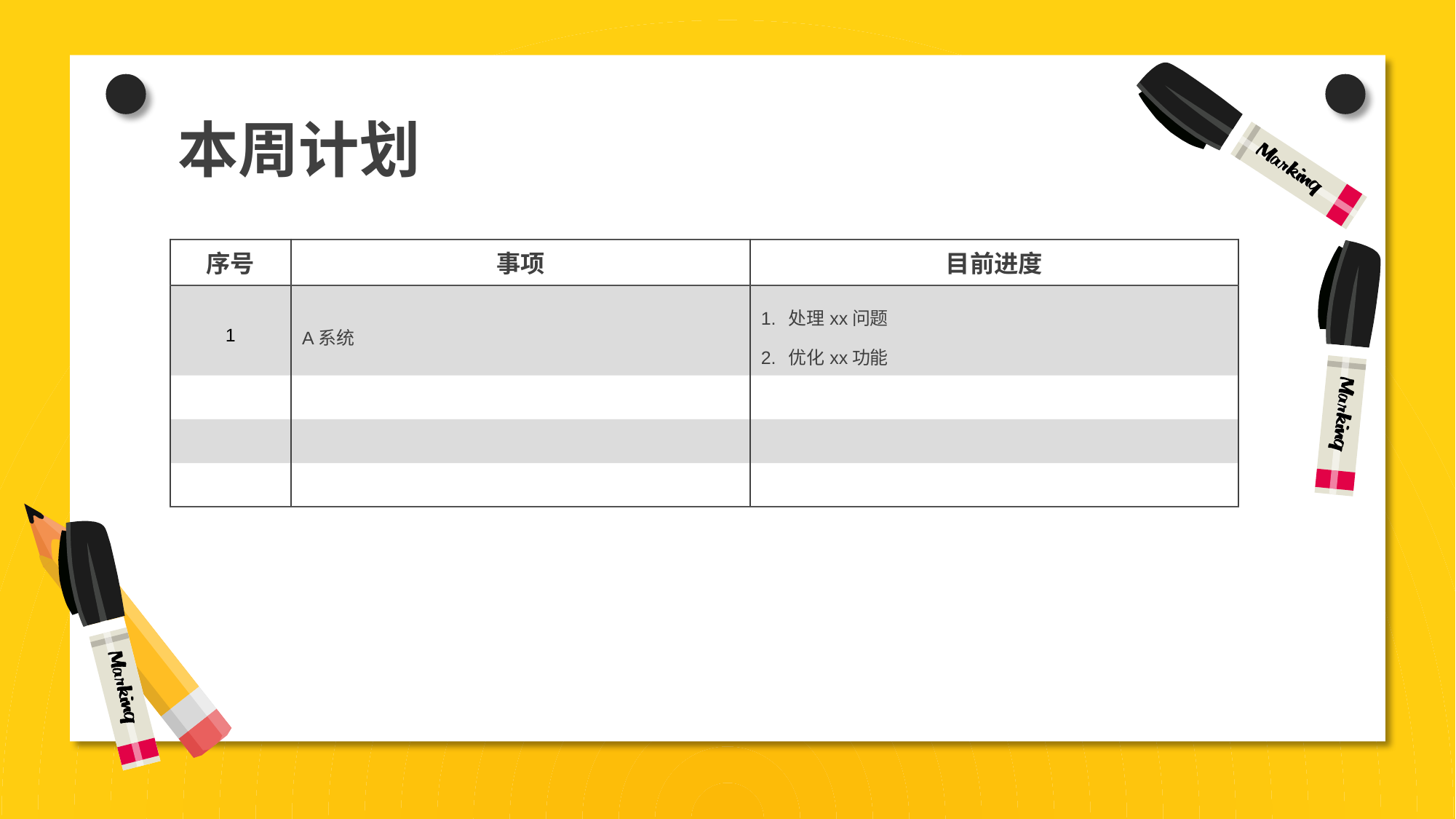

本周计划
| 序号 | 事项 | 目前进度 |
| --- | --- | --- |
| 1 | A系统 | 处理xx问题 优化xx功能 |
|  |  |  |
|  |  |  |
|  |  |  |